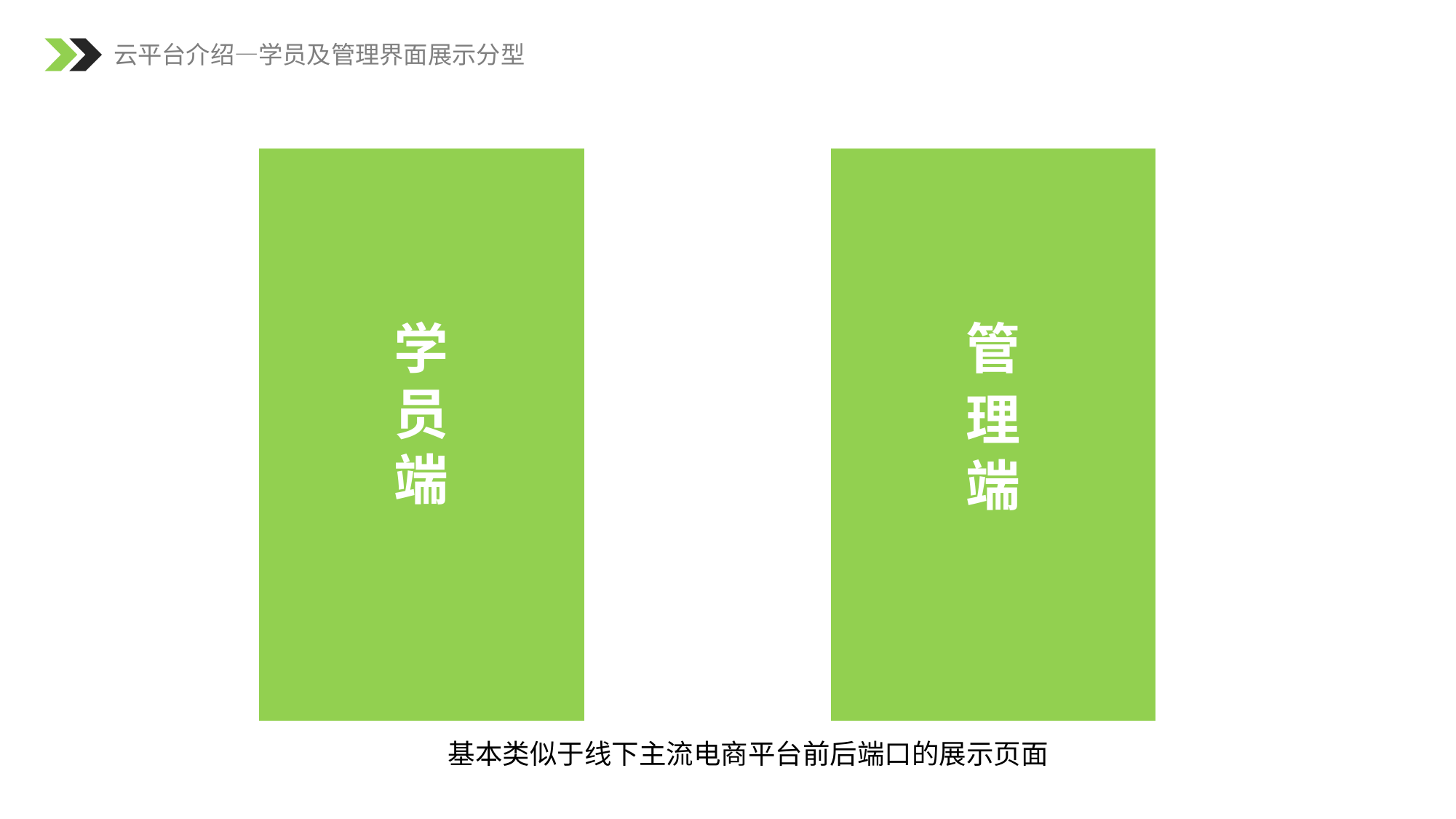

云平台介绍—学员及管理界面展示分型

学
员
端
管
理
端
基本类似于线下主流电商平台前后端口的展示页面